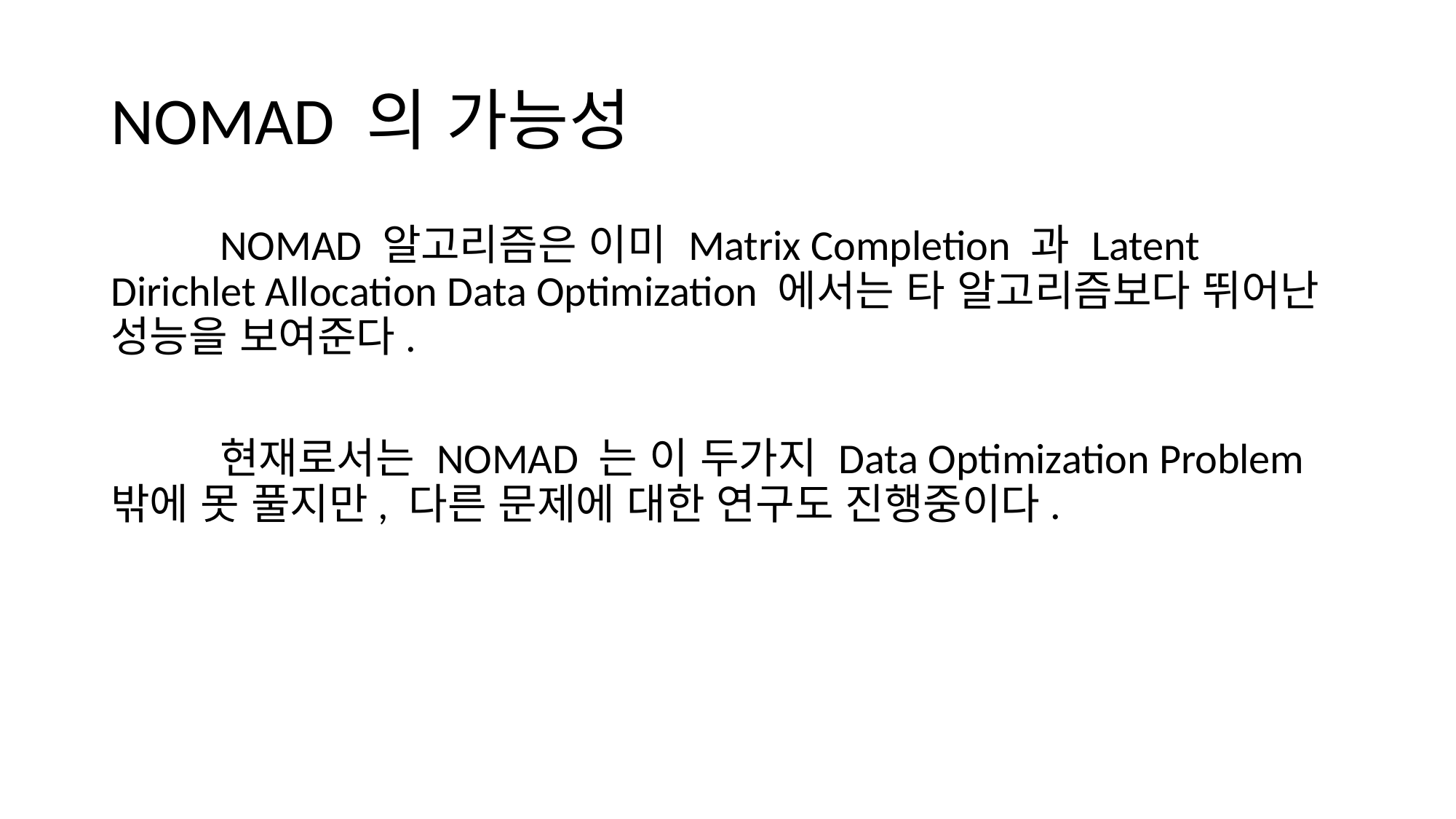

# NOMAD 의 가능성
	NOMAD 알고리즘은 이미 Matrix Completion 과 Latent Dirichlet Allocation Data Optimization 에서는 타 알고리즘보다 뛰어난 성능을 보여준다.

	현재로서는 NOMAD 는 이 두가지 Data Optimization Problem 밖에 못 풀지만, 다른 문제에 대한 연구도 진행중이다.